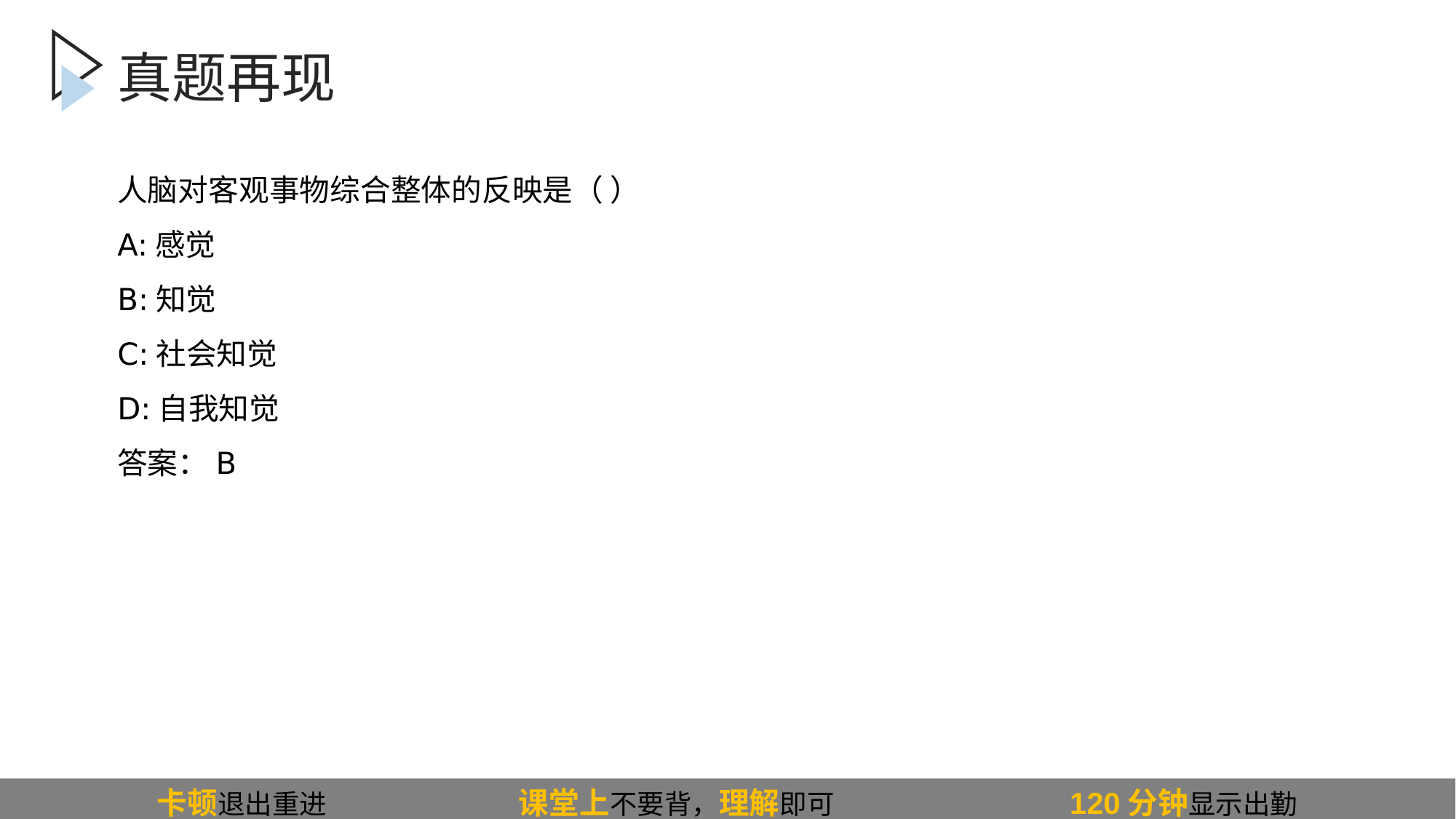

真题再现
人脑对客观事物综合整体的反映是（ ）
A:感觉
B:知觉
C:社会知觉
D:自我知觉
答案：B